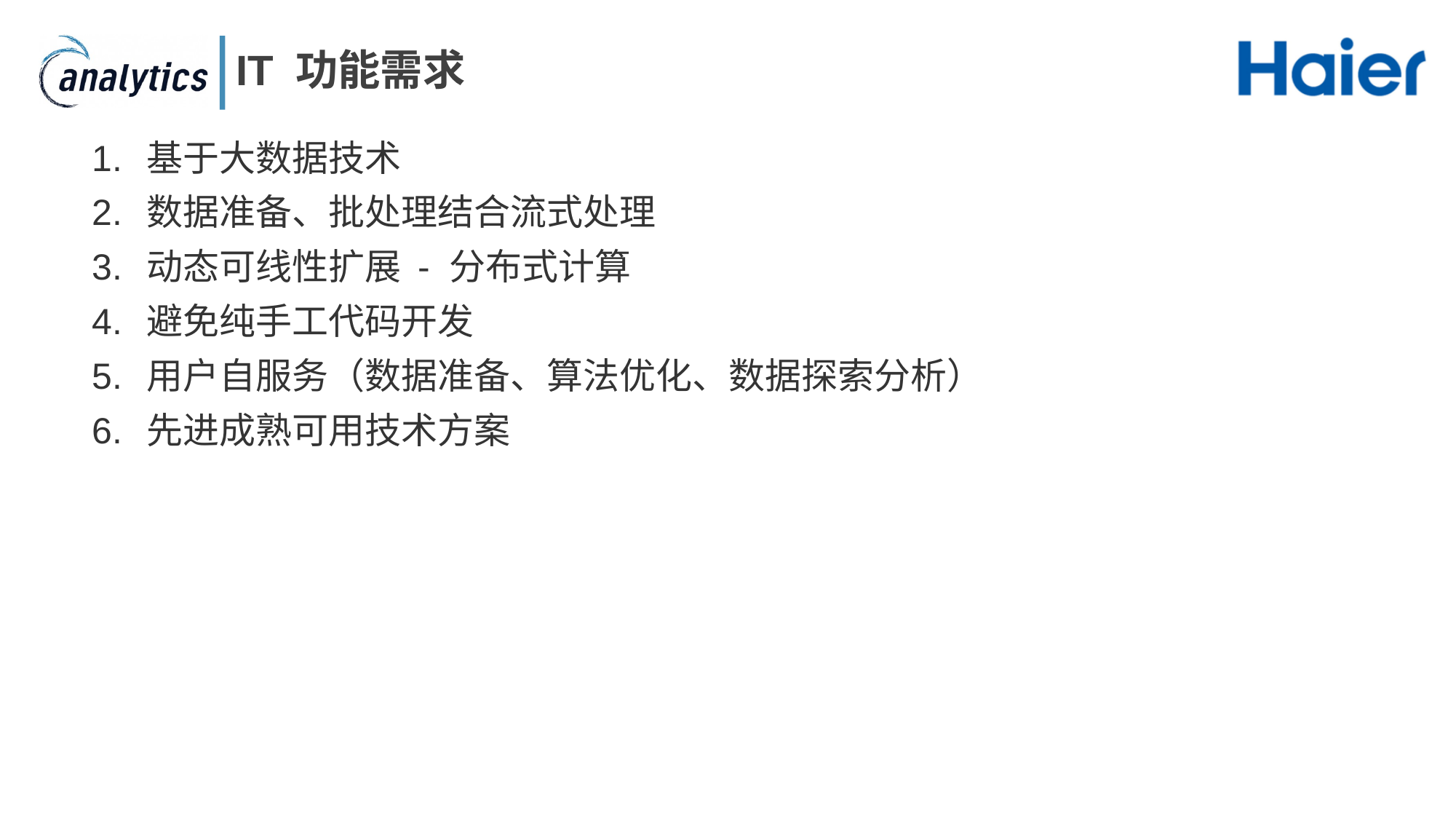

# IT 功能需求
基于大数据技术
数据准备、批处理结合流式处理
动态可线性扩展 - 分布式计算
避免纯手工代码开发
用户自服务（数据准备、算法优化、数据探索分析）
先进成熟可用技术方案